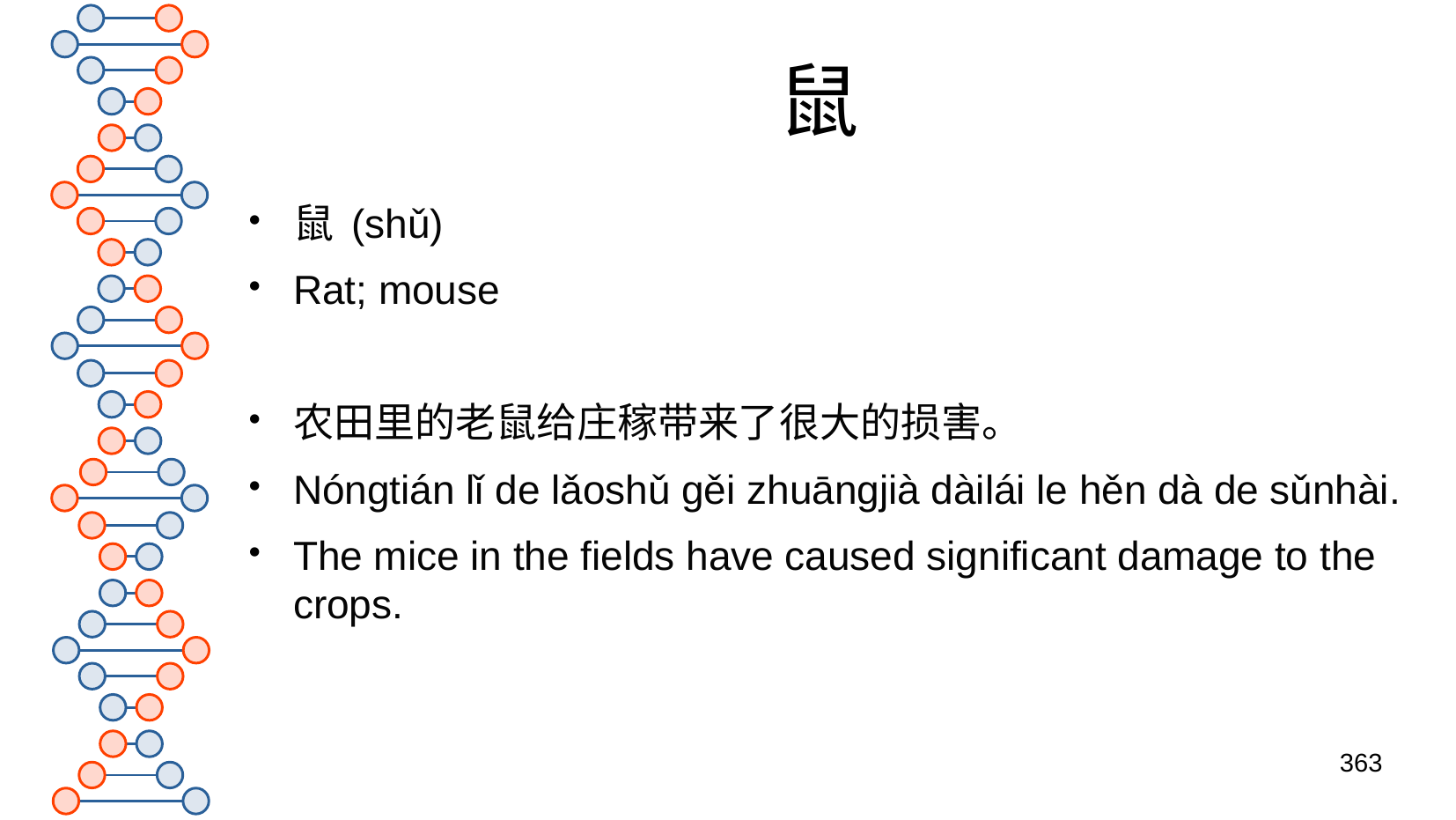

# 鼠
鼠 (shǔ)
Rat; mouse

农田里的老鼠给庄稼带来了很大的损害。
Nóngtián lǐ de lǎoshǔ gěi zhuāngjià dàilái le hěn dà de sǔnhài.
The mice in the fields have caused significant damage to the crops.

363